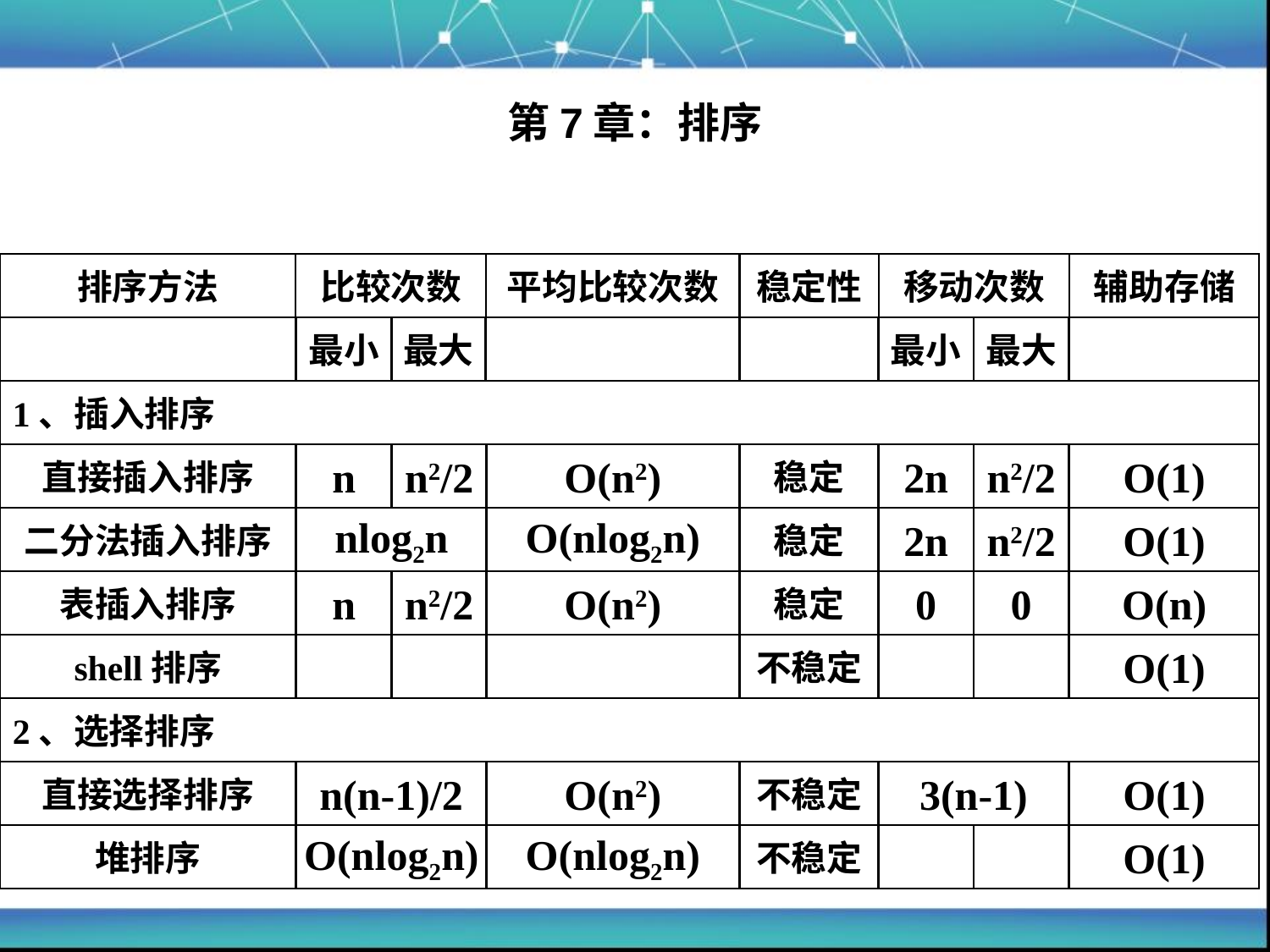

第7章：排序

排序方法
比较次数
平均比较次数
稳定性
移动次数
辅助存储

最小
最大

最小
最大

1、插入排序
直接插入排序
n
n2/2
O(n2)
稳定
2n
n2/2
O(1)
二分法插入排序
nlog2n
O(nlog2n)
稳定
2n
n2/2
O(1)
表插入排序
n
n2/2
O(n2)
稳定
0
0
O(n)
shell排序

不稳定

O(1)
2、选择排序
直接选择排序
n(n-1)/2
O(n2)
不稳定
3(n-1)
O(1)
堆排序
O(nlog2n)
O(nlog2n)
不稳定

O(1)